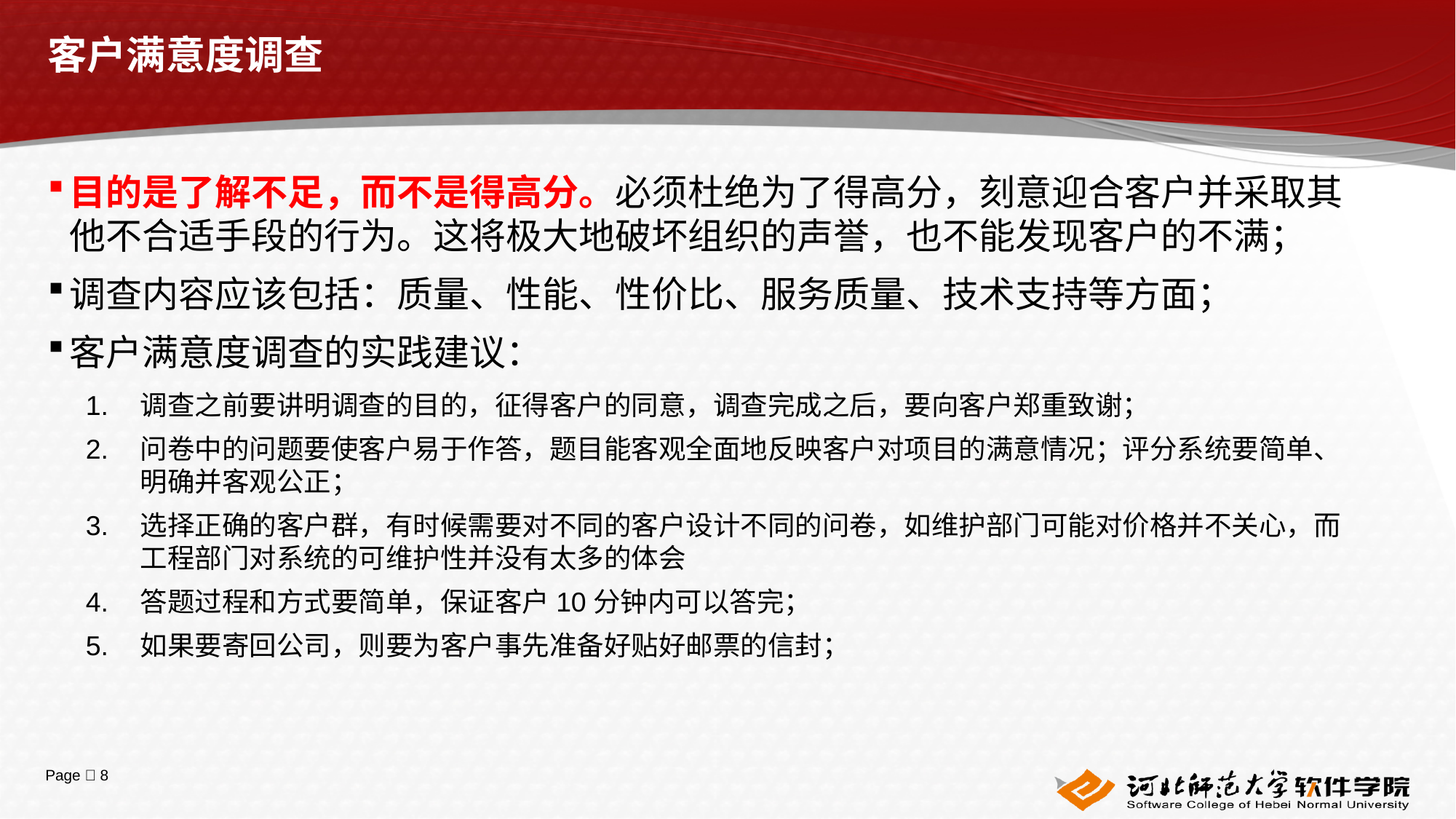

# 客户满意度调查
目的是了解不足，而不是得高分。必须杜绝为了得高分，刻意迎合客户并采取其他不合适手段的行为。这将极大地破坏组织的声誉，也不能发现客户的不满；
调查内容应该包括：质量、性能、性价比、服务质量、技术支持等方面；
客户满意度调查的实践建议：
调查之前要讲明调查的目的，征得客户的同意，调查完成之后，要向客户郑重致谢；
问卷中的问题要使客户易于作答，题目能客观全面地反映客户对项目的满意情况；评分系统要简单、明确并客观公正；
选择正确的客户群，有时候需要对不同的客户设计不同的问卷，如维护部门可能对价格并不关心，而工程部门对系统的可维护性并没有太多的体会
答题过程和方式要简单，保证客户10分钟内可以答完；
如果要寄回公司，则要为客户事先准备好贴好邮票的信封；